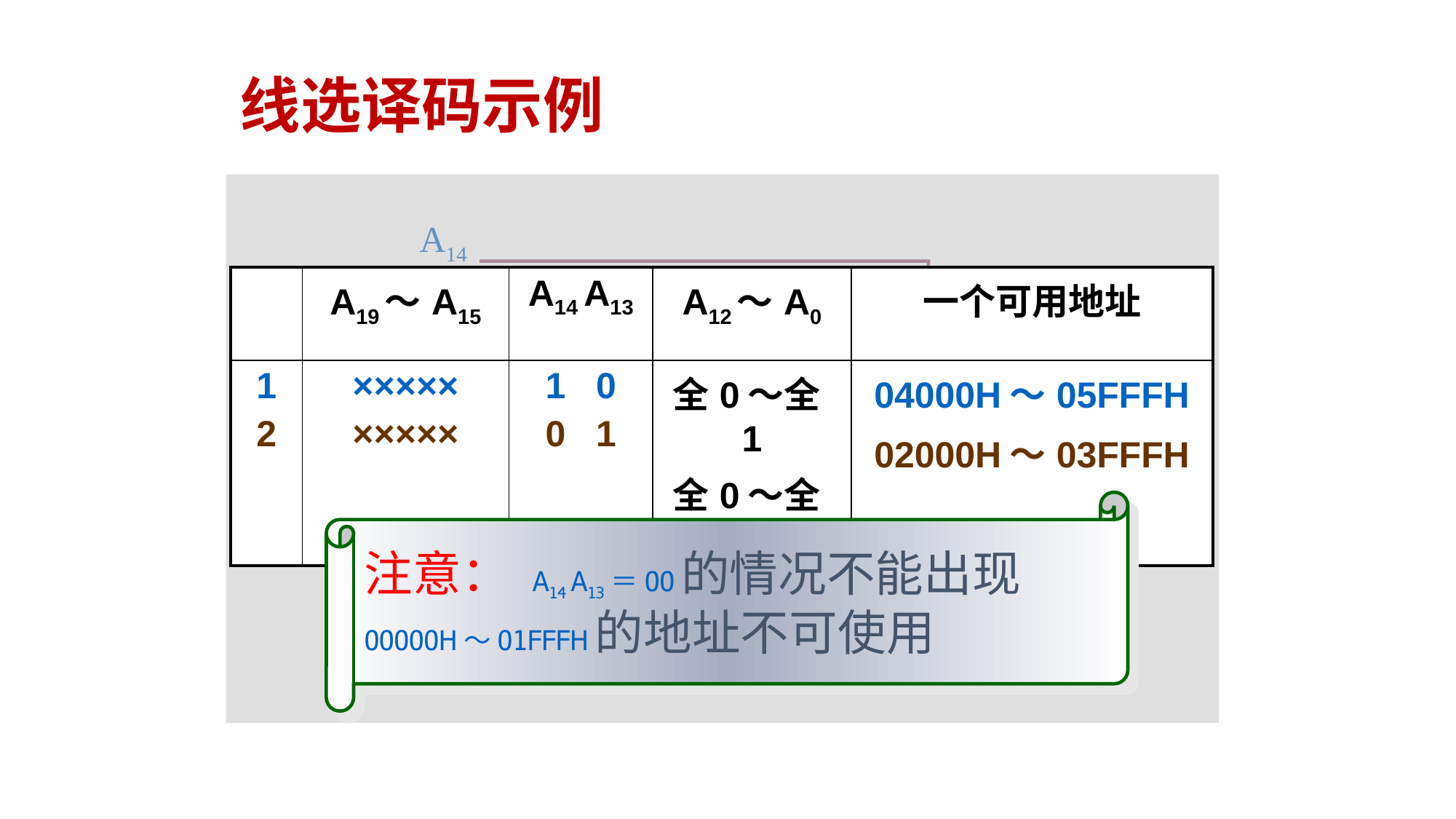

# 线选译码示例

A14

A13

CE

CE

2764
2764
(1)
(2)

A12～A0
|  | A19～ A15 | A14 A13 | A12～A0 | 一个可用地址 |
| --- | --- | --- | --- | --- |
| 1 2 | ××××× ××××× | 1 0 0 1 | 全0～全1 全0～全1 | 04000H～05FFFH 02000H～03FFFH |
注意： A14 A13＝00的情况不能出现
00000H～01FFFH的地址不可使用